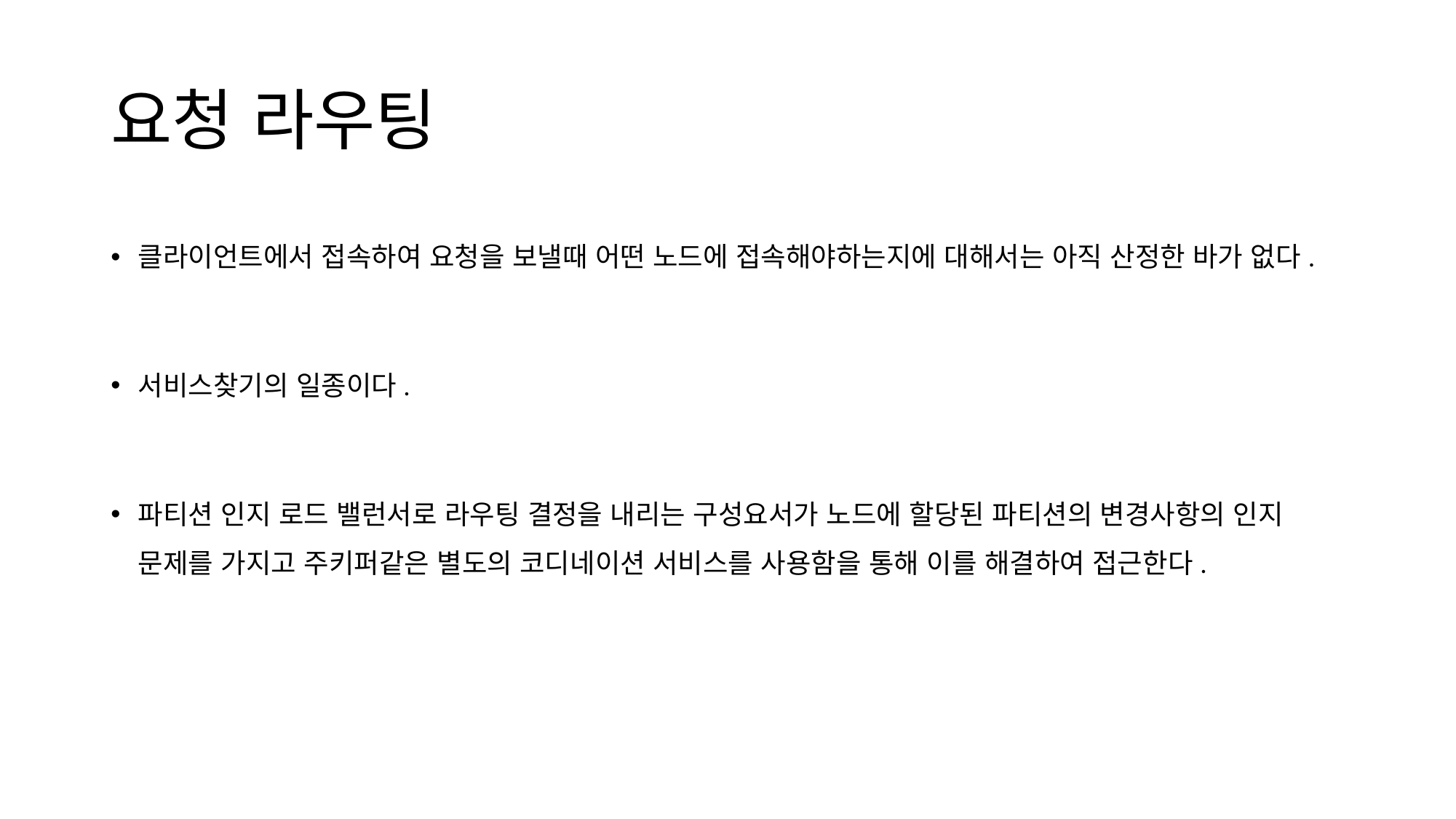

# 요청 라우팅
클라이언트에서 접속하여 요청을 보낼때 어떤 노드에 접속해야하는지에 대해서는 아직 산정한 바가 없다.

서비스찾기의 일종이다.

파티션 인지 로드 밸런서로 라우팅 결정을 내리는 구성요서가 노드에 할당된 파티션의 변경사항의 인지 문제를 가지고 주키퍼같은 별도의 코디네이션 서비스를 사용함을 통해 이를 해결하여 접근한다.